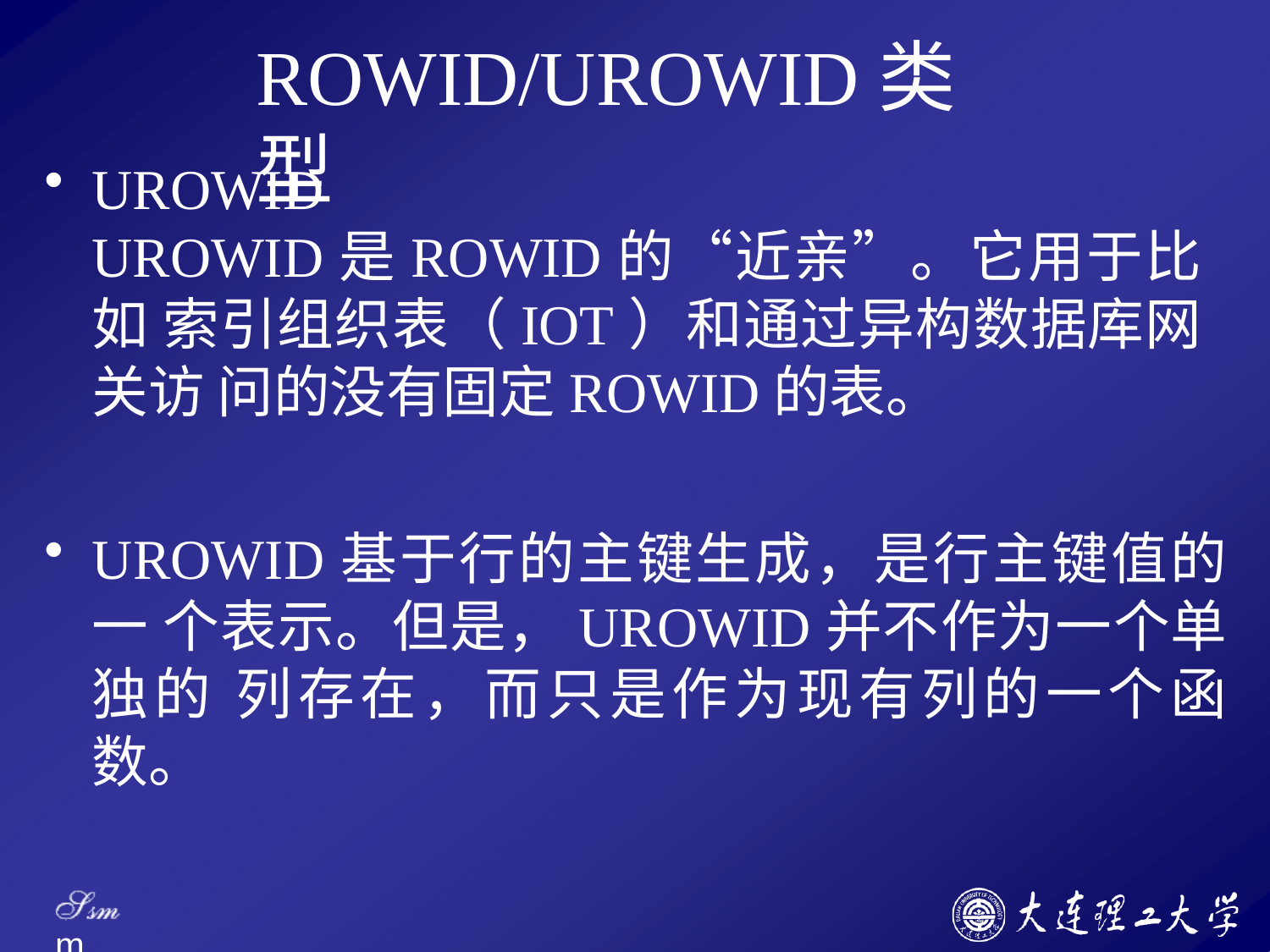

# ROWID/UROWID类型
UROWID
UROWID是ROWID的“近亲”。它用于比如 索引组织表（IOT）和通过异构数据库网关访 问的没有固定ROWID的表。

UROWID基于行的主键生成，是行主键值的一 个表示。但是，UROWID并不作为一个单独的 列存在，而只是作为现有列的一个函数。

Ssm